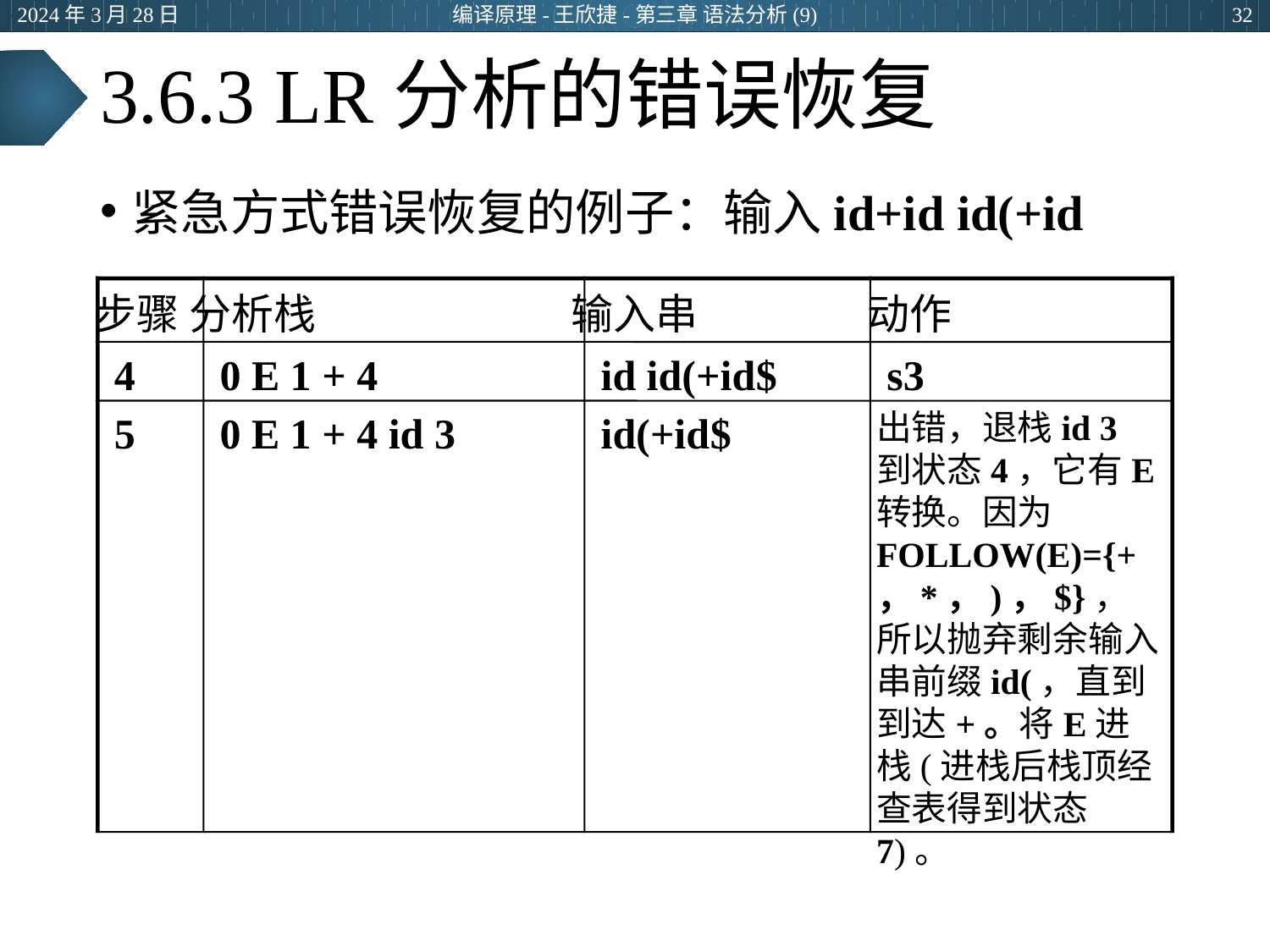

2024年3月28日
编译原理-王欣捷-第三章 语法分析(9)
32
# 3.6.3 LR分析的错误恢复
紧急方式错误恢复的例子：输入id+id id(+id

步骤
分析栈
输入串
动作
4
0 E 1 + 4
id id(+id
$
s3
出错，退栈id 3到状态4，它有E转换。因为FOLLOW(E)={+，*，)，$}，所以抛弃剩余输入串前缀id(，直到到达+。将E进栈(进栈后栈顶经查表得到状态7)。
5
0 E 1 + 4 id 3
id(+id
$